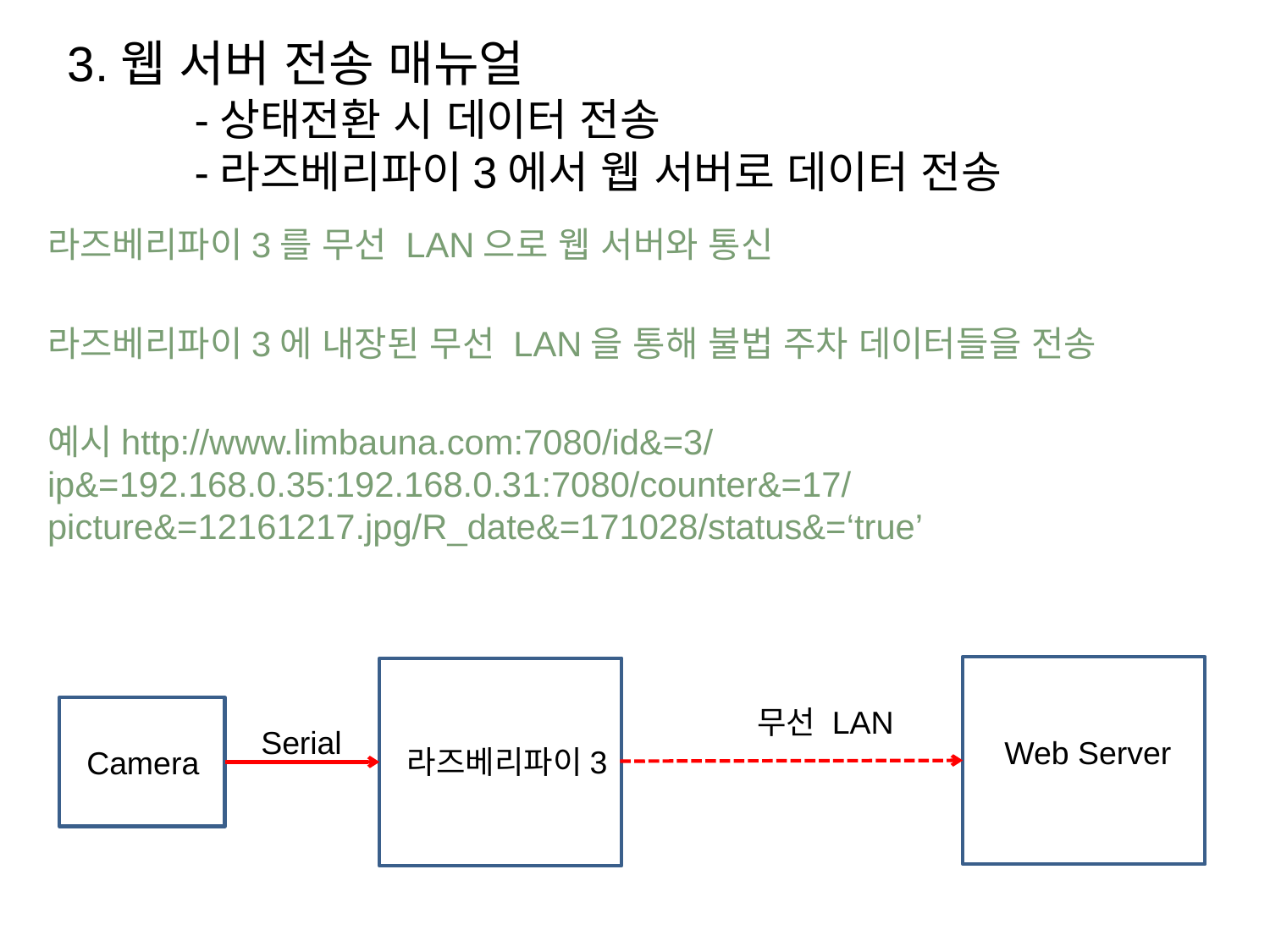

3.웹 서버 전송 매뉴얼
	-상태전환 시 데이터 전송
	-라즈베리파이3에서 웹 서버로 데이터 전송
라즈베리파이3를 무선 LAN으로 웹 서버와 통신

라즈베리파이3에 내장된 무선 LAN을 통해 불법 주차 데이터들을 전송

예시http://www.limbauna.com:7080/id&=3/ip&=192.168.0.35:192.168.0.31:7080/counter&=17/picture&=12161217.jpg/R_date&=171028/status&=‘true’

무선 LAN

Serial
Web Server
라즈베리파이3
Camera